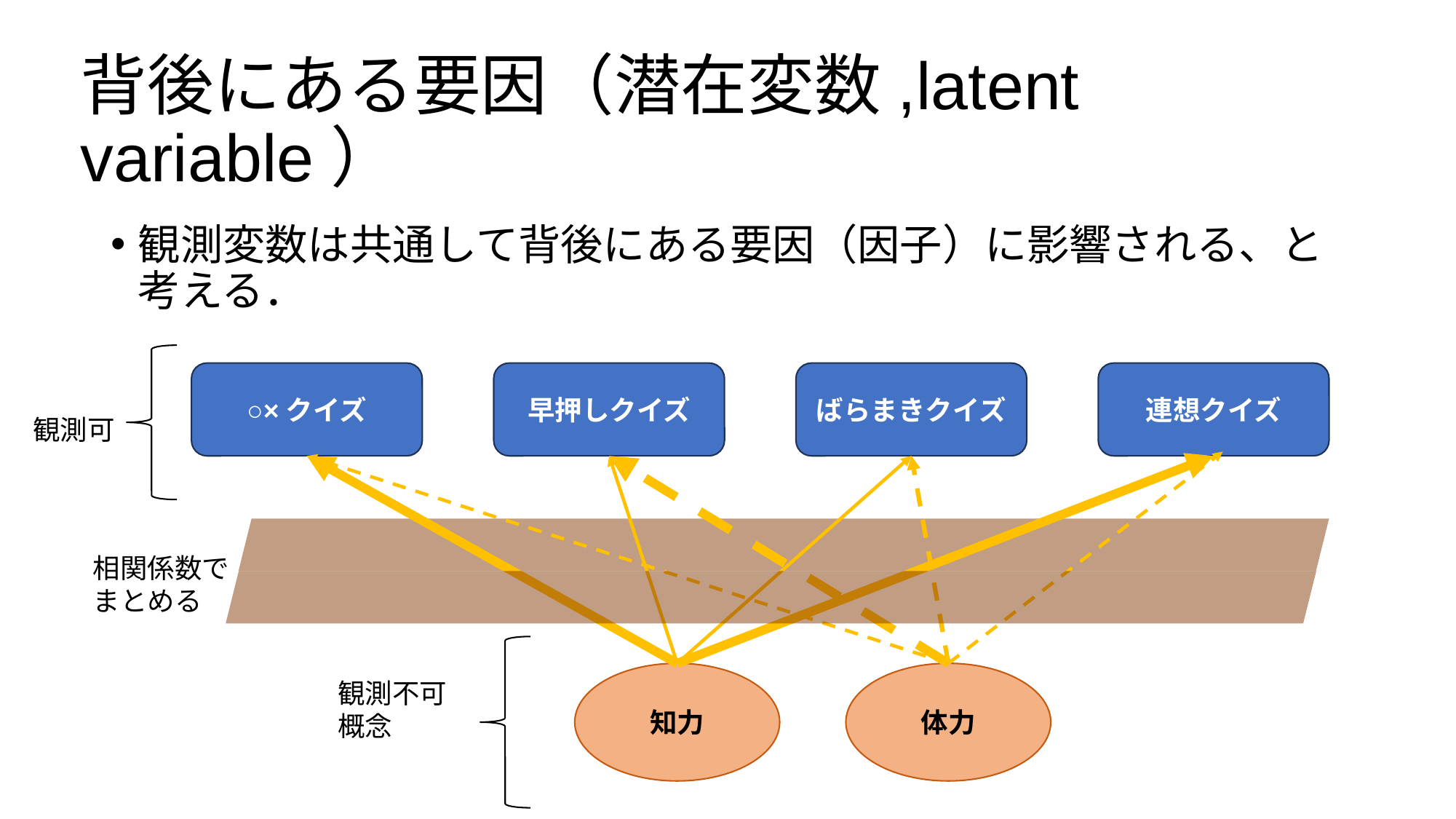

# 背後にある要因（潜在変数,latent variable）
観測変数は共通して背後にある要因（因子）に影響される、と考える．

連想クイズ
○×クイズ
早押しクイズ
ばらまきクイズ
観測可

相関係数で
まとめる

知力
体力
観測不可
概念